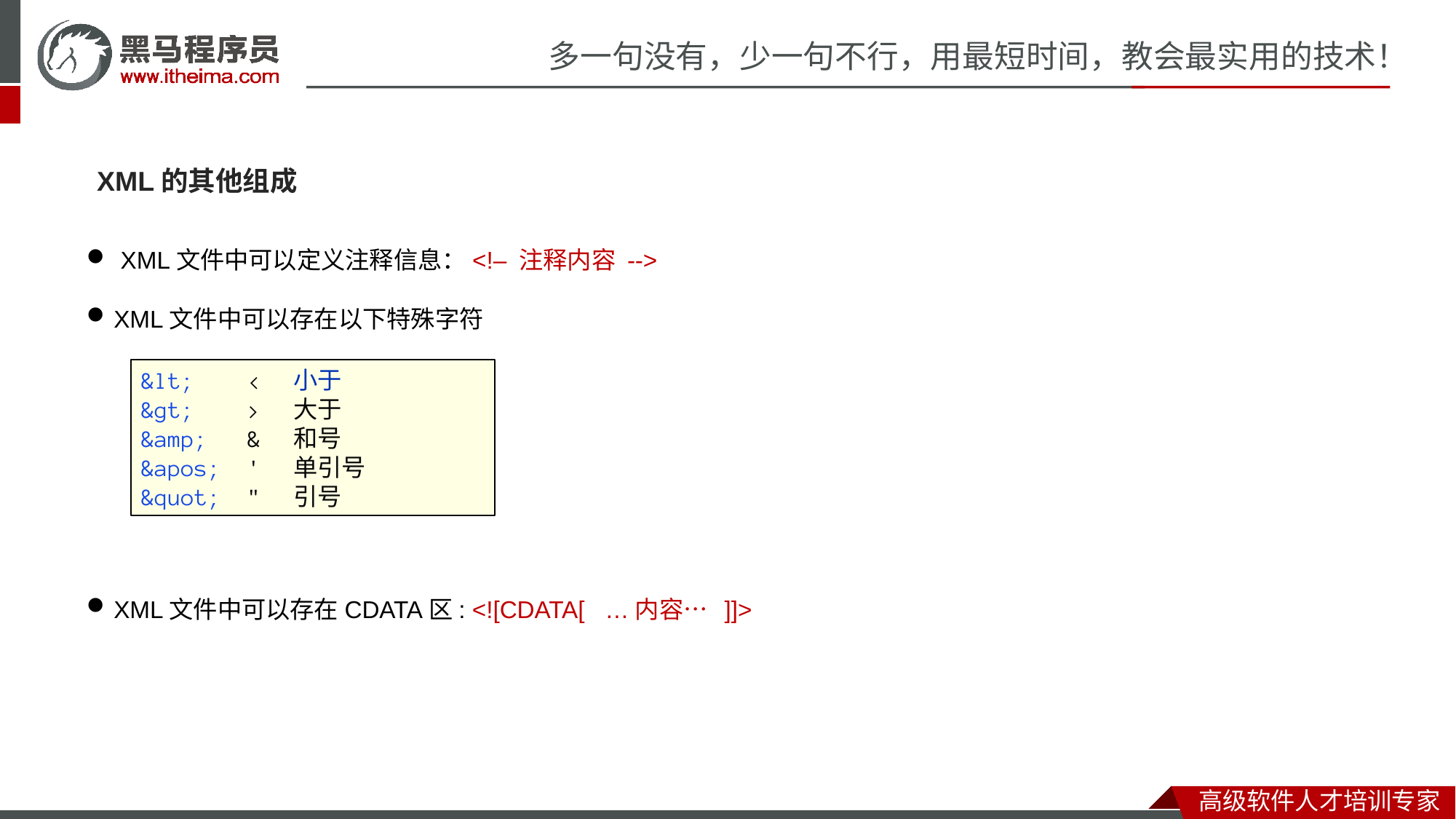

XML的其他组成
XML文件中可以定义注释信息：<!– 注释内容 -->
XML文件中可以存在以下特殊字符

XML文件中可以存在CDATA区: <![CDATA[   …内容…  ]]>
&lt;    <  小于
&gt;    >  大于
&amp;   &  和号
&apos;  '  单引号
&quot;  "  引号